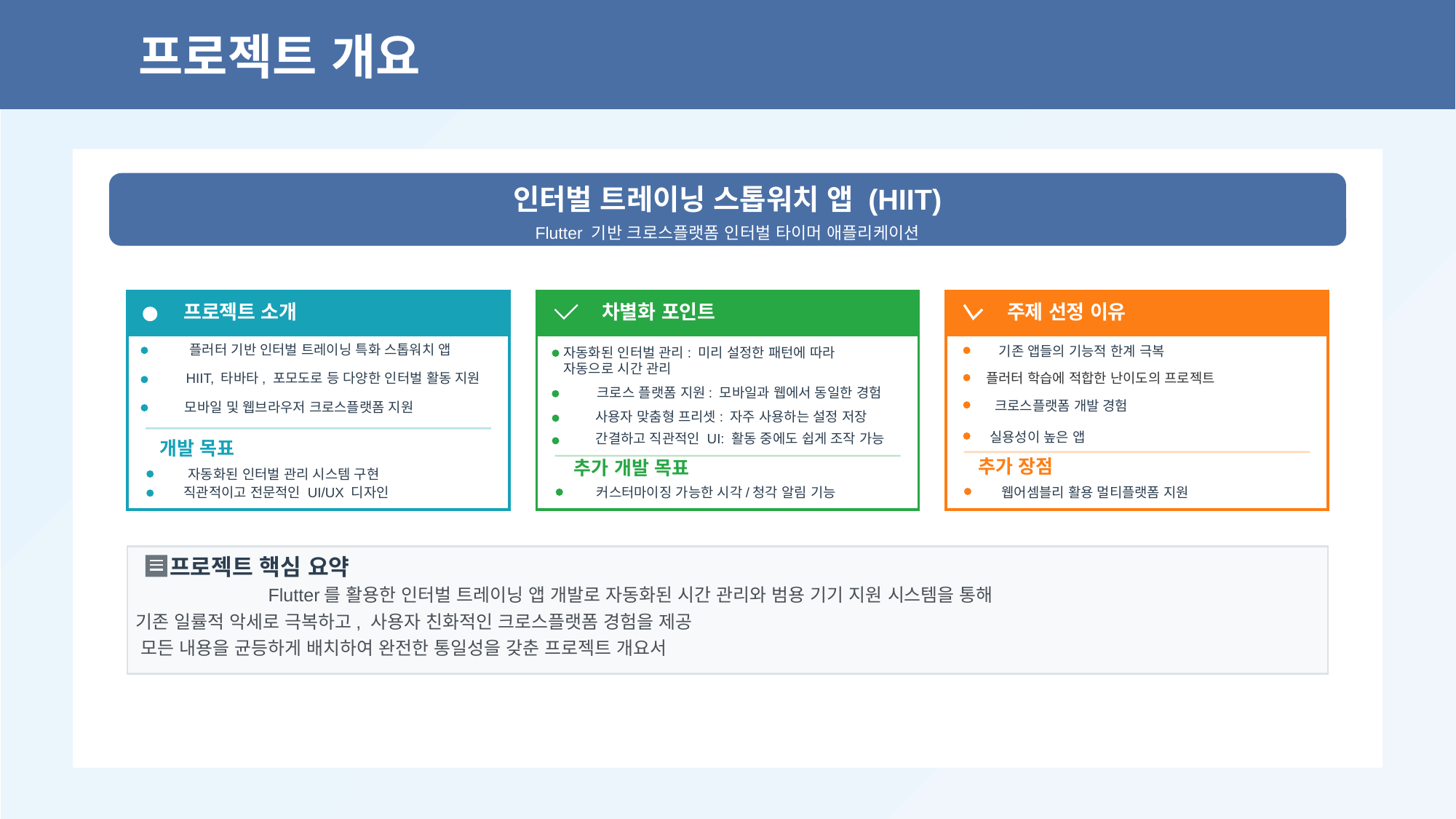

프로젝트 개요

인터벌 트레이닝 스톱워치 앱 (HIIT)
Flutter 기반 크로스플랫폼 인터벌 타이머 애플리케이션

프로젝트 소개
차별화 포인트
주제 선정 이유

플러터 기반 인터벌 트레이닝 특화 스톱워치 앱
기존 앱들의 기능적 한계 극복
자동화된 인터벌 관리: 미리 설정한 패턴에 따라
자동으로 시간 관리

HIIT, 타바타, 포모도로 등 다양한 인터벌 활동 지원
플러터 학습에 적합한 난이도의 프로젝트

크로스 플랫폼 지원: 모바일과 웹에서 동일한 경험

크로스플랫폼 개발 경험
모바일 및 웹브라우저 크로스플랫폼 지원

사용자 맞춤형 프리셋: 자주 사용하는 설정 저장

실용성이 높은 앱
간결하고 직관적인 UI: 활동 중에도 쉽게 조작 가능

개발 목표

추가 장점
추가 개발 목표

자동화된 인터벌 관리 시스템 구현

직관적이고 전문적인 UI/UX 디자인
커스터마이징 가능한 시각/청각 알림 기능
웹어셈블리 활용 멀티플랫폼 지원

프로젝트 핵심 요약

Flutter를 활용한 인터벌 트레이닝 앱 개발로 자동화된 시간 관리와 범용 기기 지원 시스템을 통해

기존 일률적 악세로 극복하고, 사용자 친화적인 크로스플랫폼 경험을 제공
모든 내용을 균등하게 배치하여 완전한 통일성을 갖춘 프로젝트 개요서